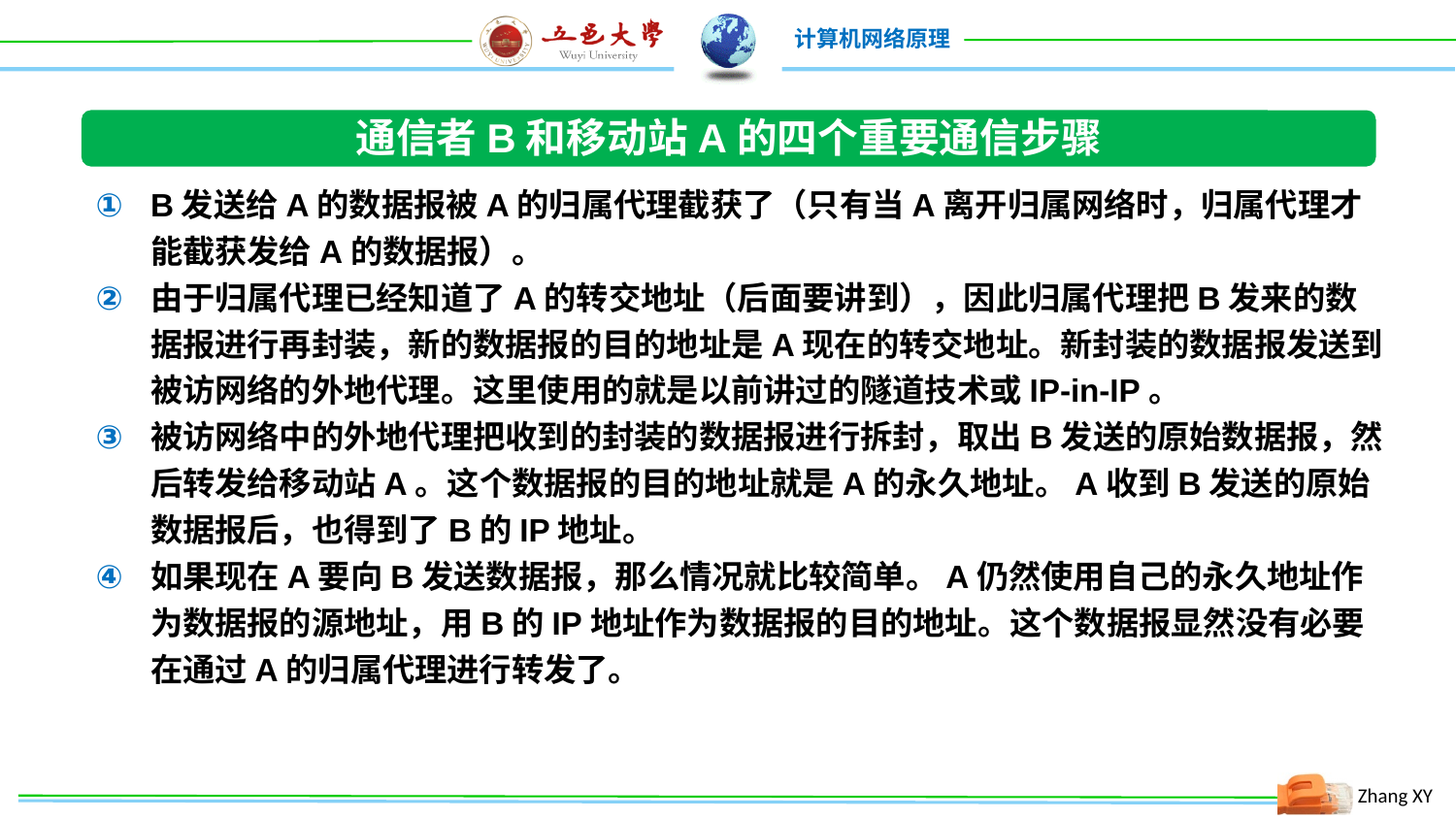

通信者B和移动站A的四个重要通信步骤

B发送给A的数据报被A的归属代理截获了（只有当A离开归属网络时，归属代理才能截获发给A的数据报）。
由于归属代理已经知道了A的转交地址（后面要讲到），因此归属代理把B发来的数据报进行再封装，新的数据报的目的地址是A现在的转交地址。新封装的数据报发送到被访网络的外地代理。这里使用的就是以前讲过的隧道技术或IP-in-IP。
被访网络中的外地代理把收到的封装的数据报进行拆封，取出B发送的原始数据报，然后转发给移动站A。这个数据报的目的地址就是A的永久地址。A收到B发送的原始数据报后，也得到了B的IP地址。
如果现在A要向B发送数据报，那么情况就比较简单。A仍然使用自己的永久地址作为数据报的源地址，用B的IP地址作为数据报的目的地址。这个数据报显然没有必要在通过A的归属代理进行转发了。